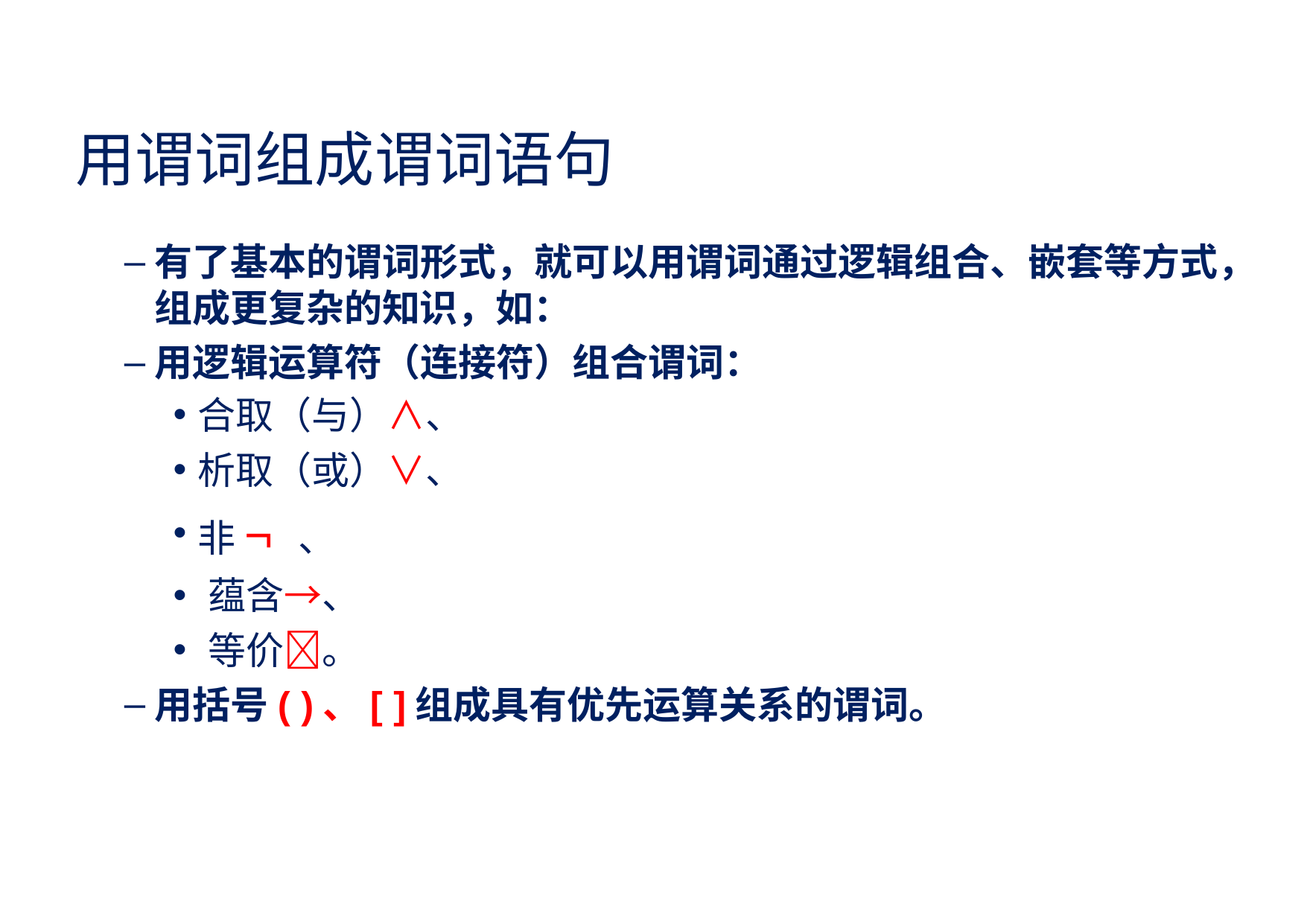

# 用谓词组成谓词语句
有了基本的谓词形式，就可以用谓词通过逻辑组合、嵌套等方式，  组成更复杂的知识，如：
用逻辑运算符（连接符）组合谓词：
合取（与）∧、
析取（或）∨、
非¬ 、
蕴含→、
等价↔。
用括号( )、[ ]组成具有优先运算关系的谓词。
23